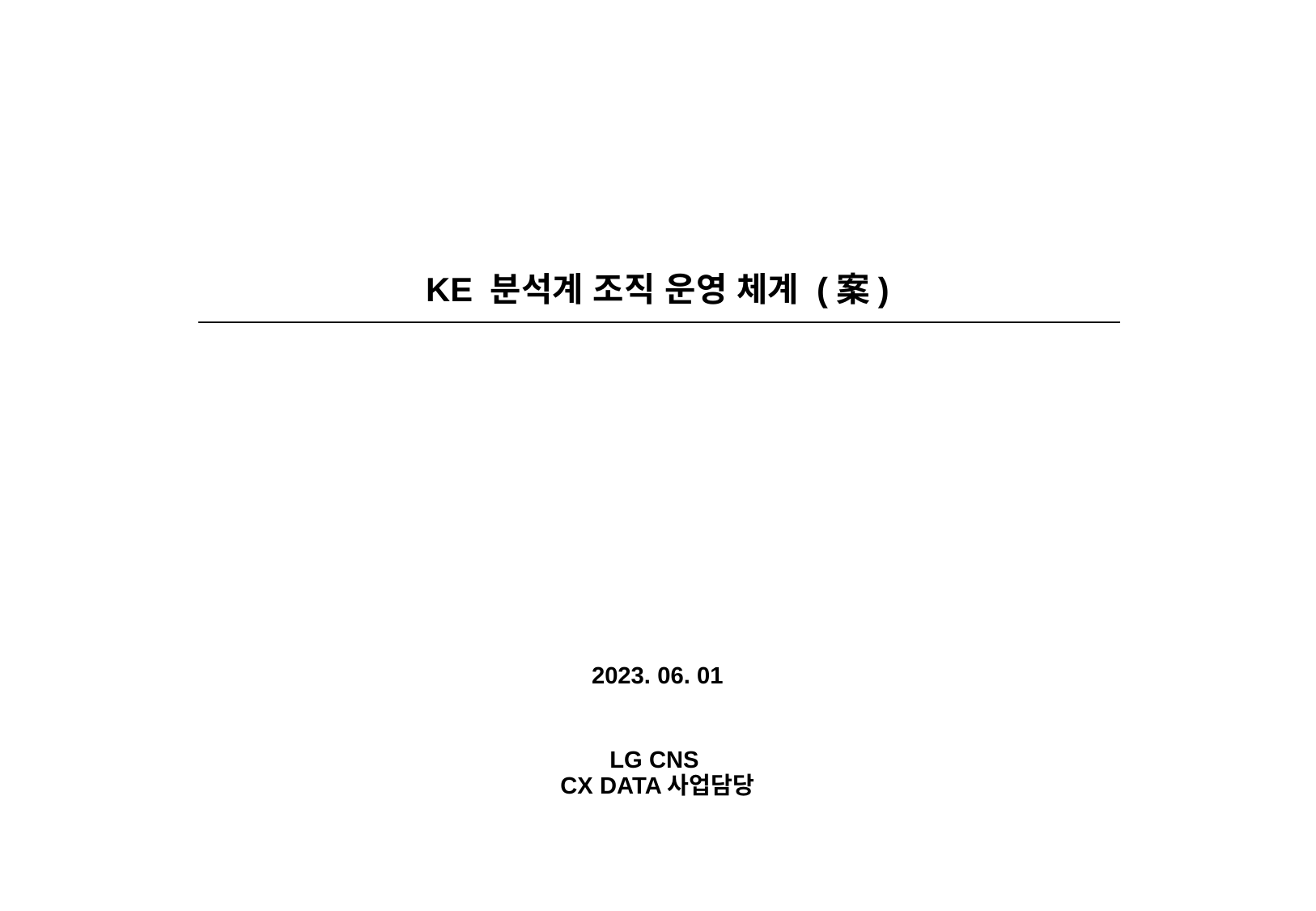

# KE 분석계 조직 운영 체계 (案)

2023. 06. 01
LG CNS
CX DATA사업담당